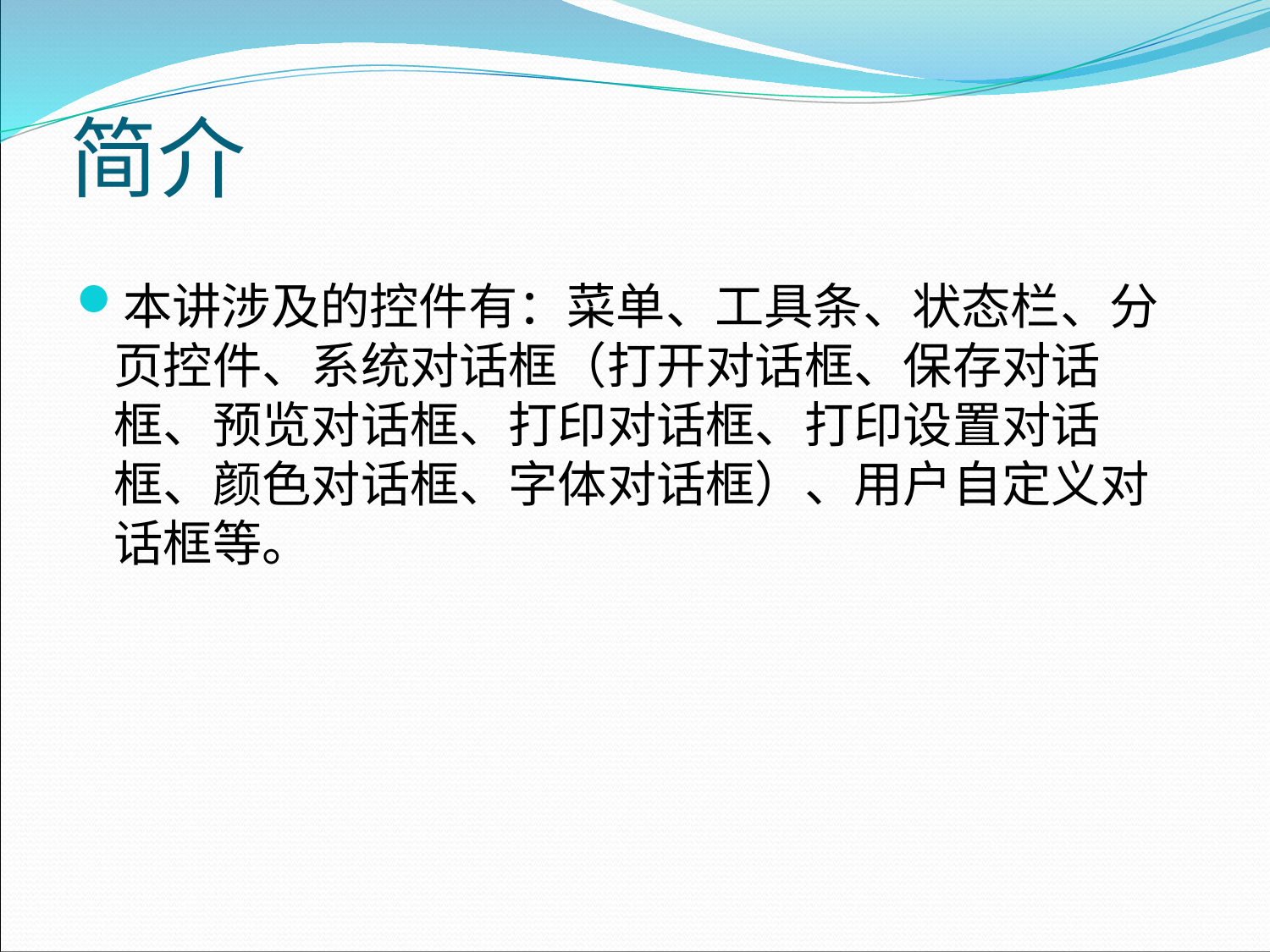

本讲涉及的控件有：菜单、工具条、状态栏、分页控件、系统对话框（打开对话框、保存对话框、预览对话框、打印对话框、打印设置对话框、颜色对话框、字体对话框）、用户自定义对话框等。
简介